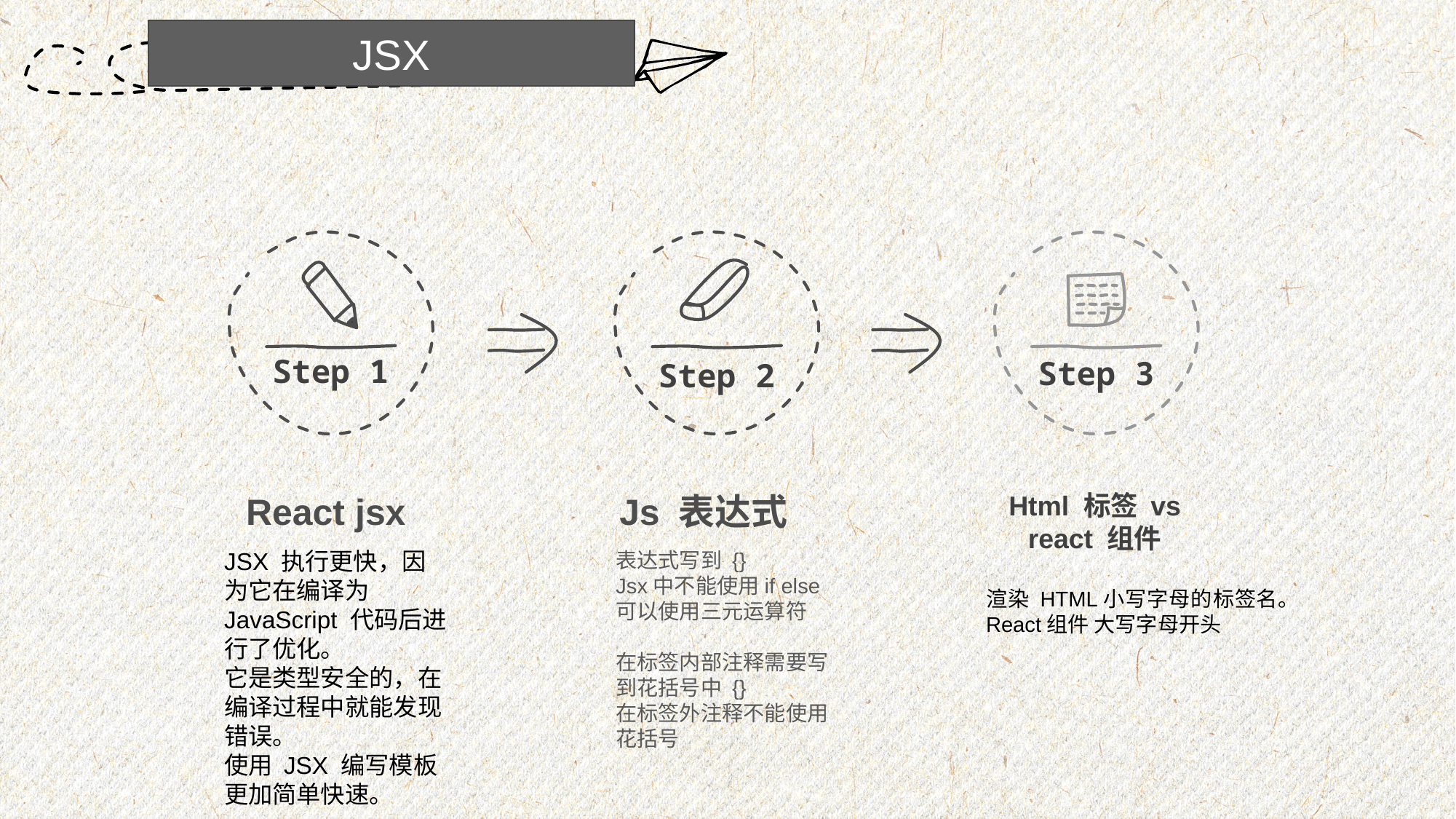

JSX

Step 1

Step 3
Step 2
React jsx
JSX 执行更快，因为它在编译为 JavaScript 代码后进行了优化。
它是类型安全的，在编译过程中就能发现错误。
使用 JSX 编写模板更加简单快速。

Js 表达式
表达式写到 {}
Jsx中不能使用if else
可以使用三元运算符

在标签内部注释需要写到花括号中 {}
在标签外注释不能使用花括号
Html 标签 vs react 组件
渲染 HTML小写字母的标签名。
React组件 大写字母开头